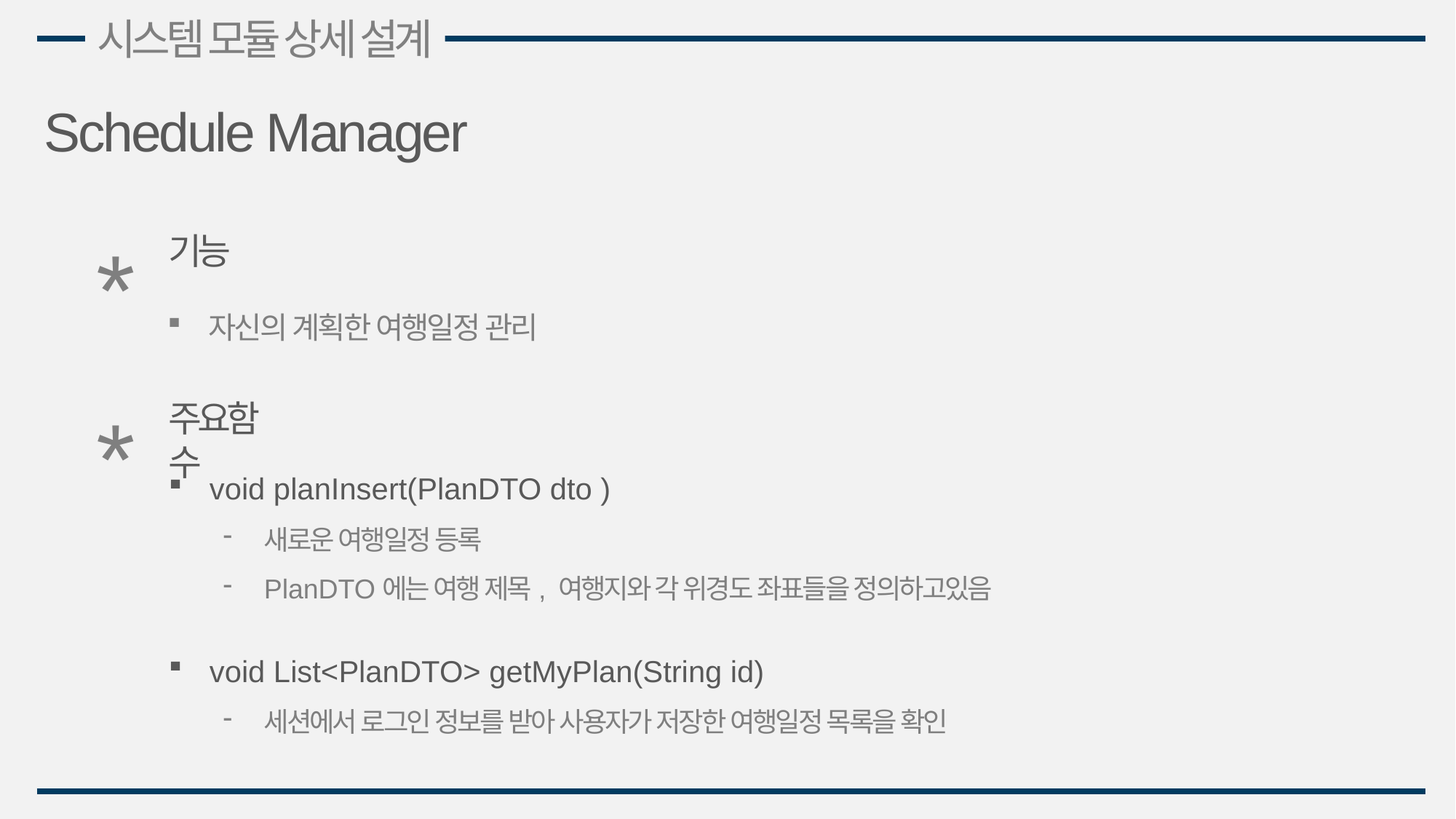

시스템 모듈 상세 설계
Schedule Manager
*
기능
자신의 계획한 여행일정 관리
*
주요함수
void planInsert(PlanDTO dto )
새로운 여행일정 등록
PlanDTO에는 여행 제목, 여행지와 각 위경도 좌표들을 정의하고있음
void List<PlanDTO> getMyPlan(String id)
세션에서 로그인 정보를 받아 사용자가 저장한 여행일정 목록을 확인